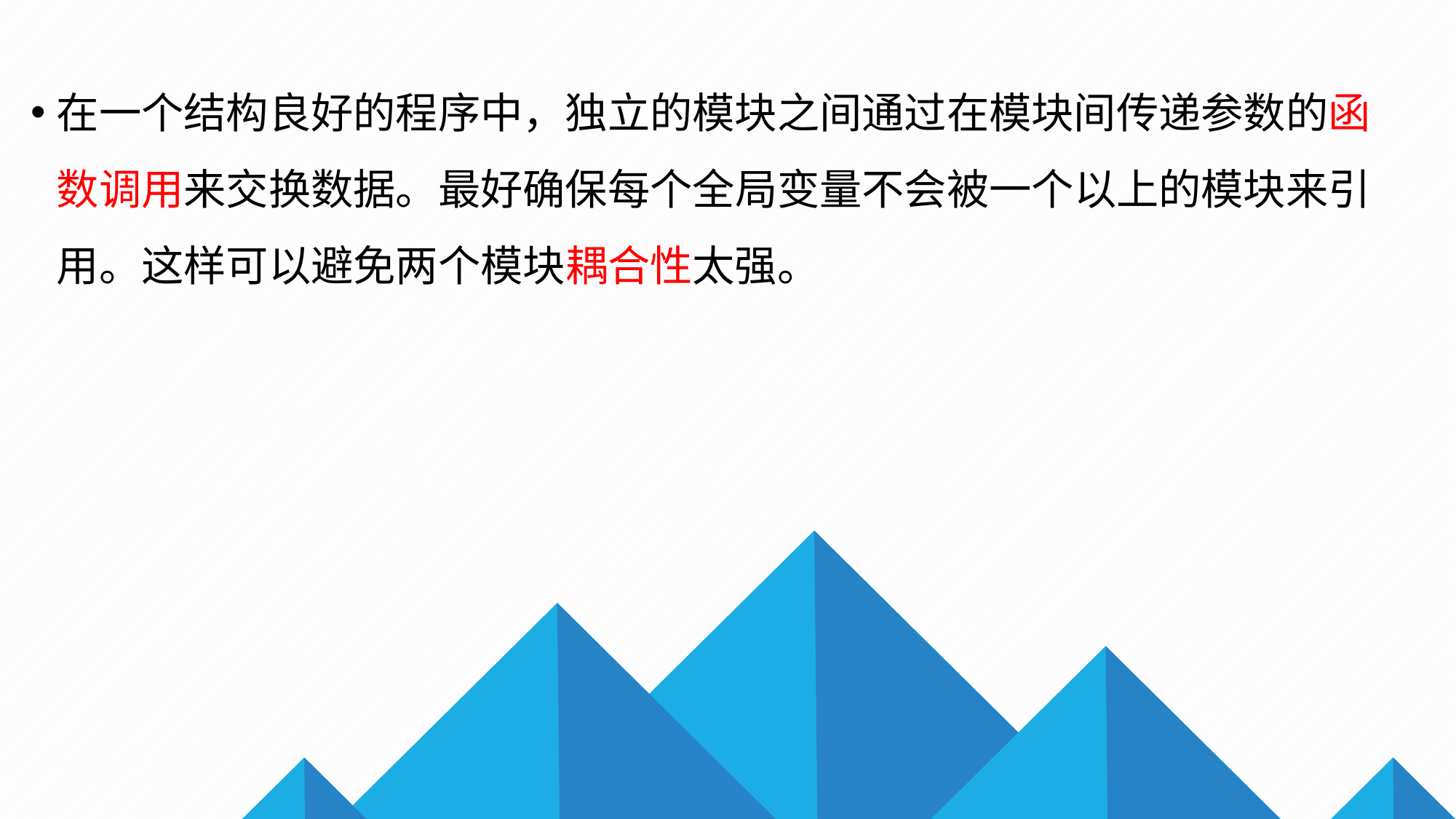

在一个结构良好的程序中，独立的模块之间通过在模块间传递参数的函数调用来交换数据。最好确保每个全局变量不会被一个以上的模块来引用。这样可以避免两个模块耦合性太强。